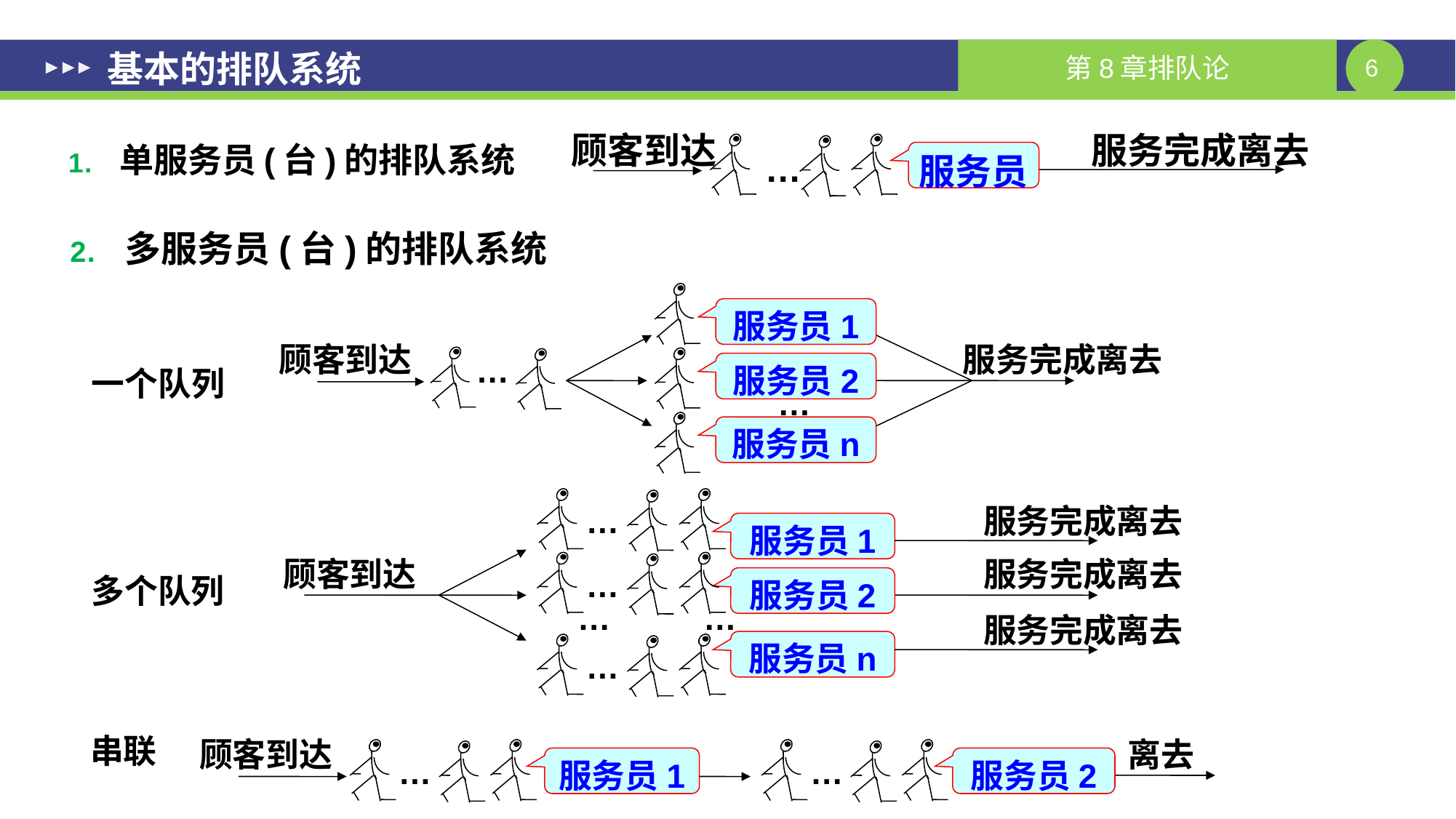

# 基本的排队系统
单服务员(台)的排队系统
顾客到达
服务完成离去

…
服务员

多服务员(台)的排队系统

服务员1
顾客到达
服务完成离去

…

服务员2
一个队列
…

服务员n

…
服务完成离去
服务员1

顾客到达
服务完成离去

…
服务员2
多个队列
…          …

服务完成离去
服务员n

…

顾客到达
离去
串联

…
…
服务员1
服务员2